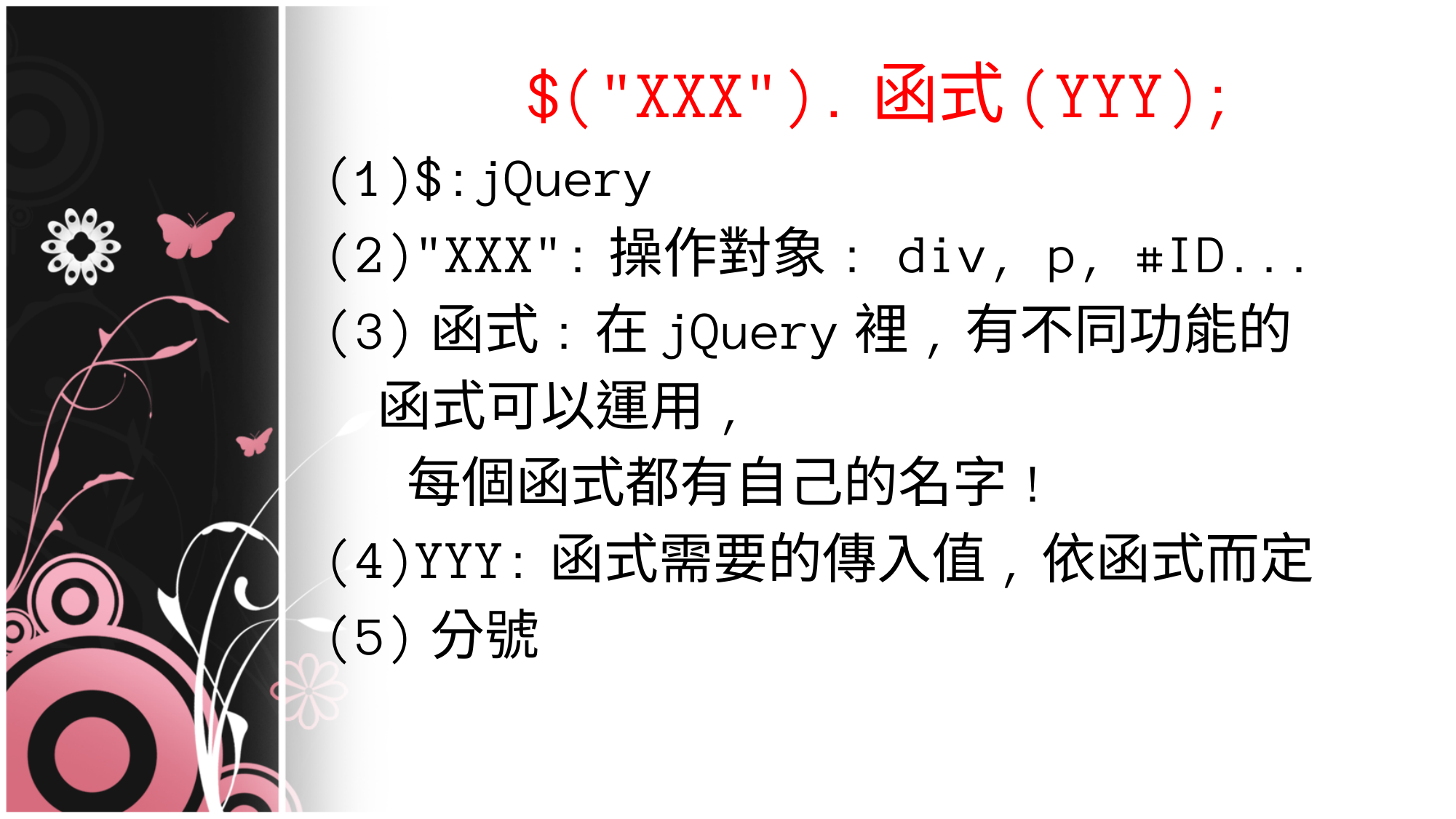

$("XXX").函式(YYY);
(1)$:jQuery
(2)"XXX":操作對象: div, p, #ID...
(3)函式:在jQuery裡,有不同功能的
   函式可以運用,
	 每個函式都有自己的名字!
(4)YYY:函式需要的傳入值,依函式而定
(5)分號